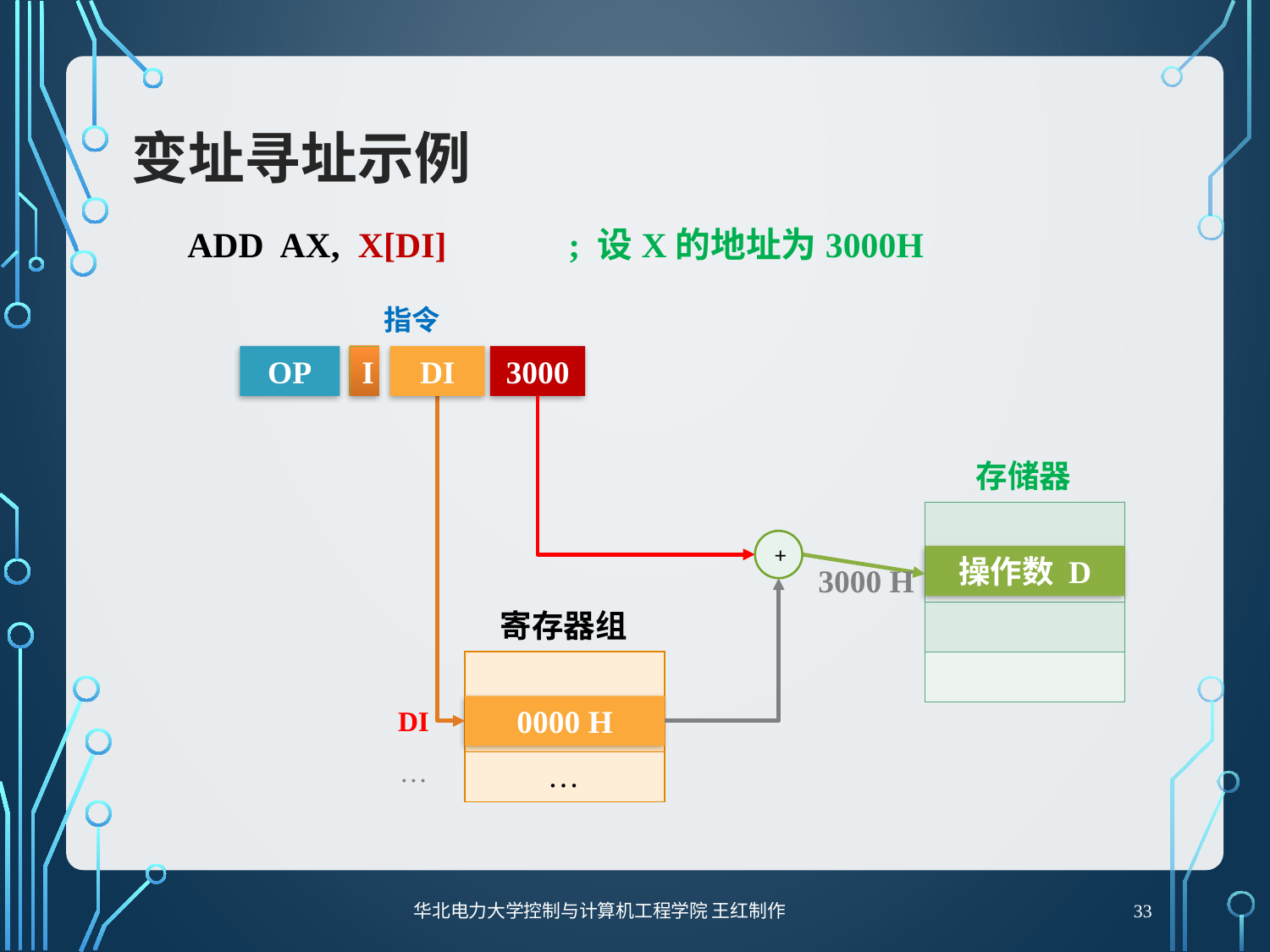

# 变址寻址示例
ADD  AX,  X[DI]	; 设X的地址为3000H
指令
OP
I
DI
3000
| 存储器 |
| --- |
|  |
|  |
|  |
|  |
+
操作数 D
3000 H
|  | 寄存器组 |
| --- | --- |
|  |  |
| DI |  |
| … | … |
0000 H
33
华北电力大学控制与计算机工程学院 王红制作